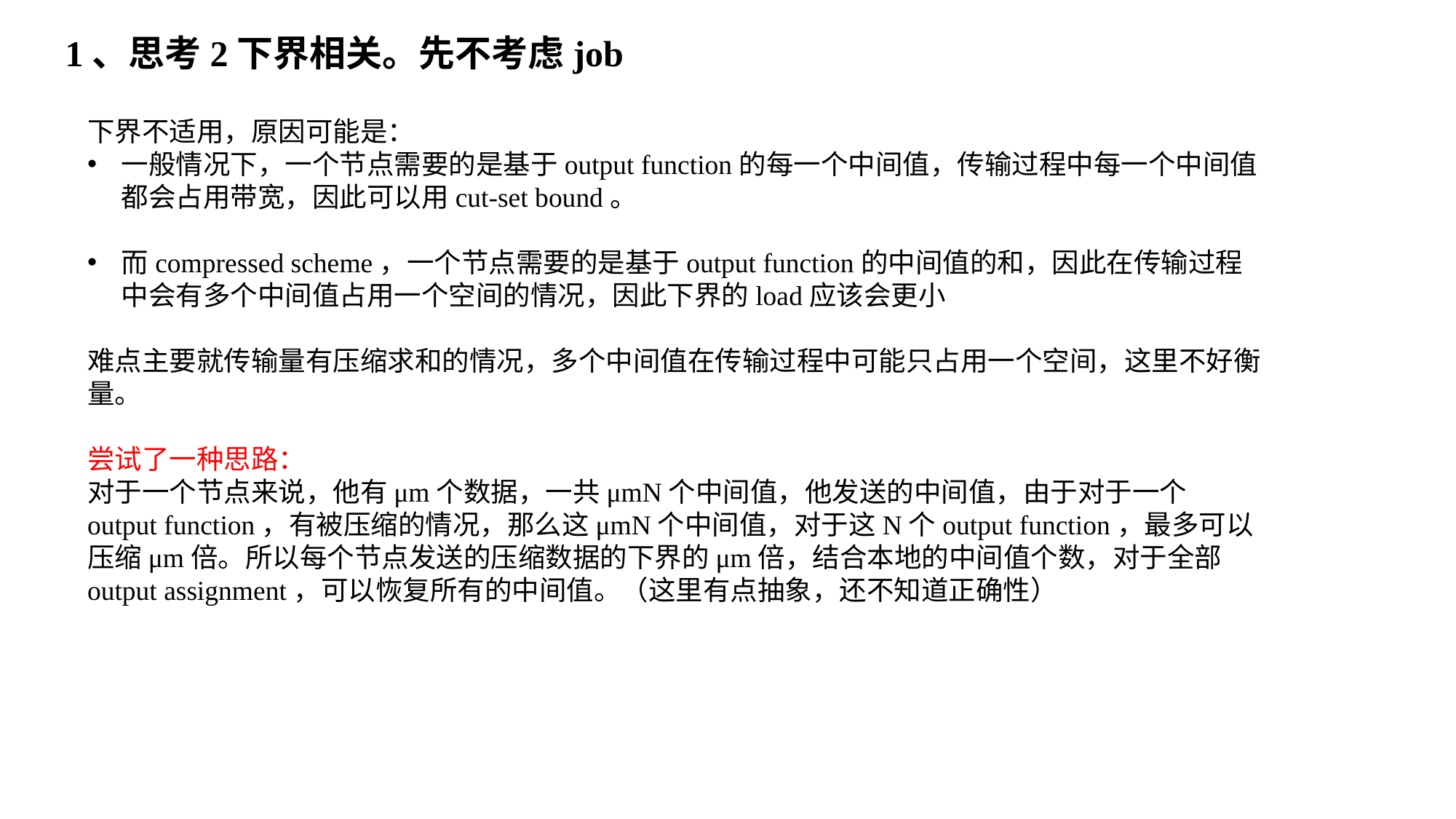

1、思考2下界相关。先不考虑job

下界不适用，原因可能是：
一般情况下，一个节点需要的是基于output function的每一个中间值，传输过程中每一个中间值都会占用带宽，因此可以用cut-set bound。

而compressed scheme，一个节点需要的是基于output function的中间值的和，因此在传输过程中会有多个中间值占用一个空间的情况，因此下界的load应该会更小

难点主要就传输量有压缩求和的情况，多个中间值在传输过程中可能只占用一个空间，这里不好衡量。

尝试了一种思路：
对于一个节点来说，他有μm个数据，一共μmN个中间值，他发送的中间值，由于对于一个output function，有被压缩的情况，那么这μmN个中间值，对于这N个output function，最多可以压缩μm倍。所以每个节点发送的压缩数据的下界的μm倍，结合本地的中间值个数，对于全部output assignment，可以恢复所有的中间值。（这里有点抽象，还不知道正确性）